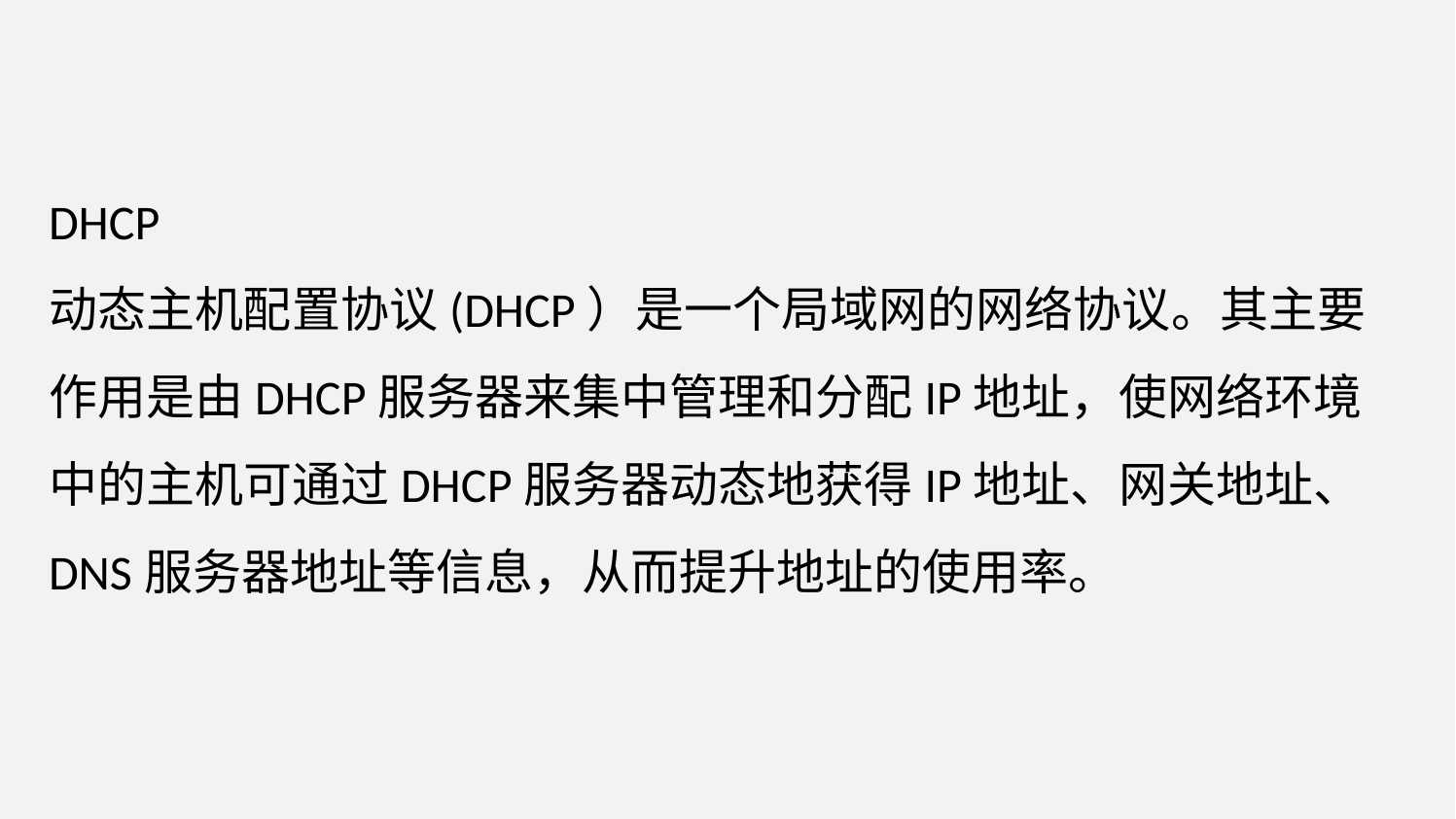

#
DHCP
动态主机配置协议(DHCP）是一个局域网的网络协议。其主要作用是由DHCP服务器来集中管理和分配IP地址，使网络环境中的主机可通过DHCP服务器动态地获得IP地址、网关地址、DNS服务器地址等信息，从而提升地址的使用率。